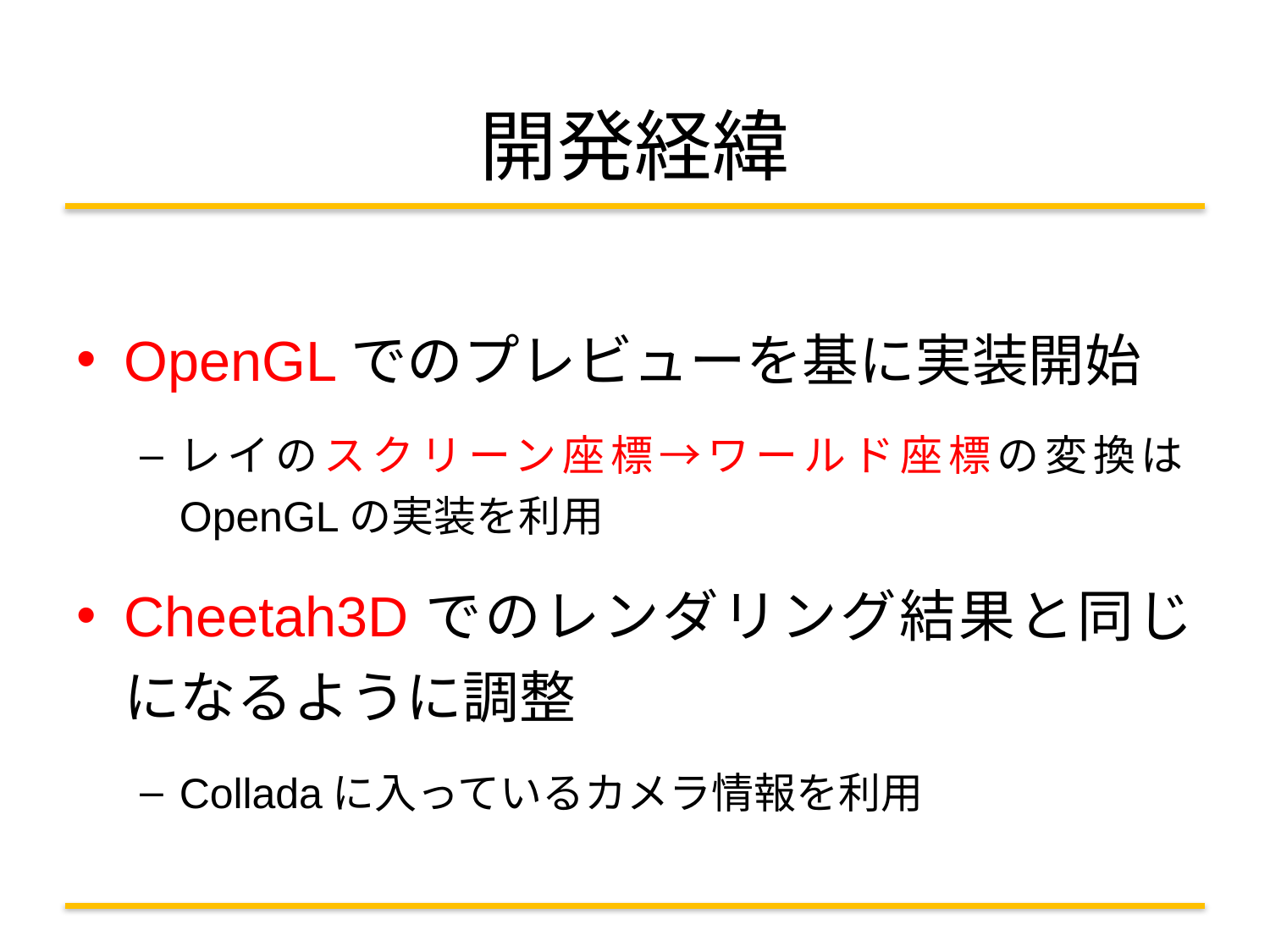

# 開発経緯
OpenGLでのプレビューを基に実装開始
レイのスクリーン座標→ワールド座標の変換はOpenGLの実装を利用
Cheetah3Dでのレンダリング結果と同じになるように調整
Colladaに入っているカメラ情報を利用